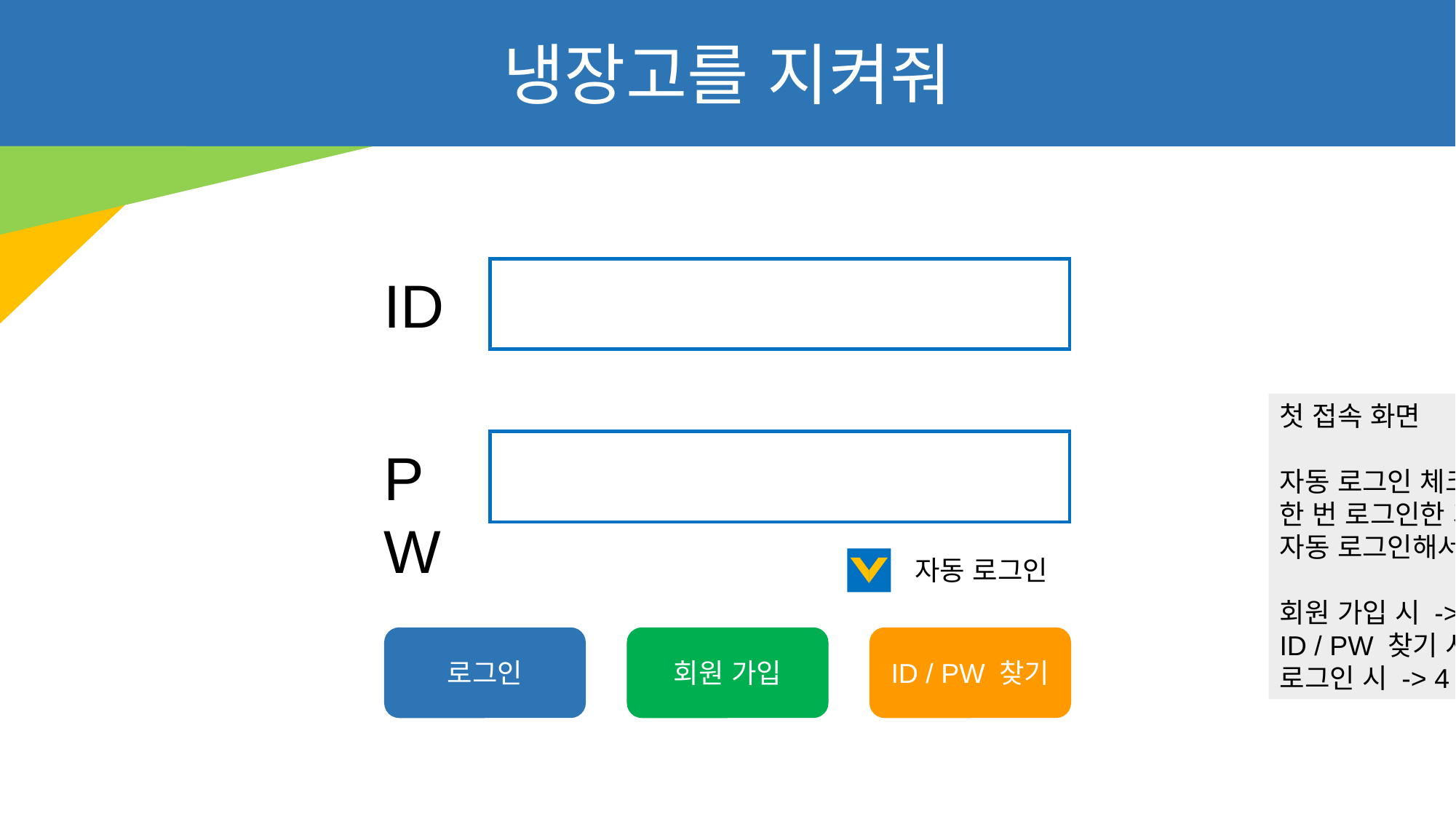

냉장고를 지켜줘

ID
첫 접속 화면

자동 로그인 체크 시,
한 번 로그인한 기기에서는 자동 로그인해서 바로 이동

회원 가입 시 -> 2번 화면
ID / PW 찾기 시 -> 3번
로그인 시 -> 4번

PW
자동 로그인

로그인
회원 가입
ID / PW 찾기